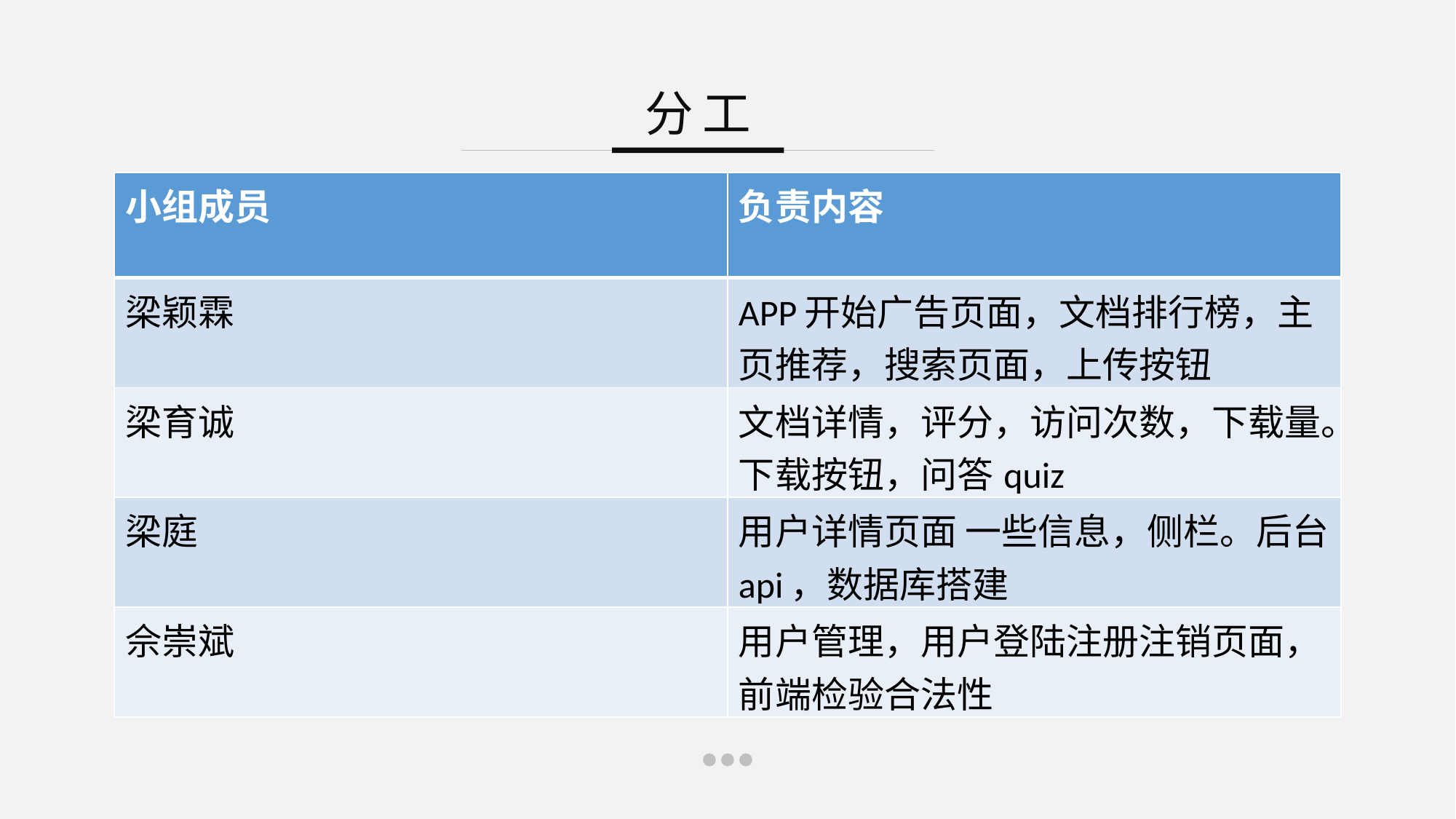

分工

| 小组成员 | 负责内容 |
| --- | --- |
| 梁颖霖 | APP开始广告页面，文档排行榜，主页推荐，搜索页面，上传按钮 |
| 梁育诚 | 文档详情，评分，访问次数，下载量。下载按钮，问答quiz |
| 梁庭 | 用户详情页面 一些信息，侧栏。后台api，数据库搭建 |
| 佘崇斌 | 用户管理，用户登陆注册注销页面，前端检验合法性 |